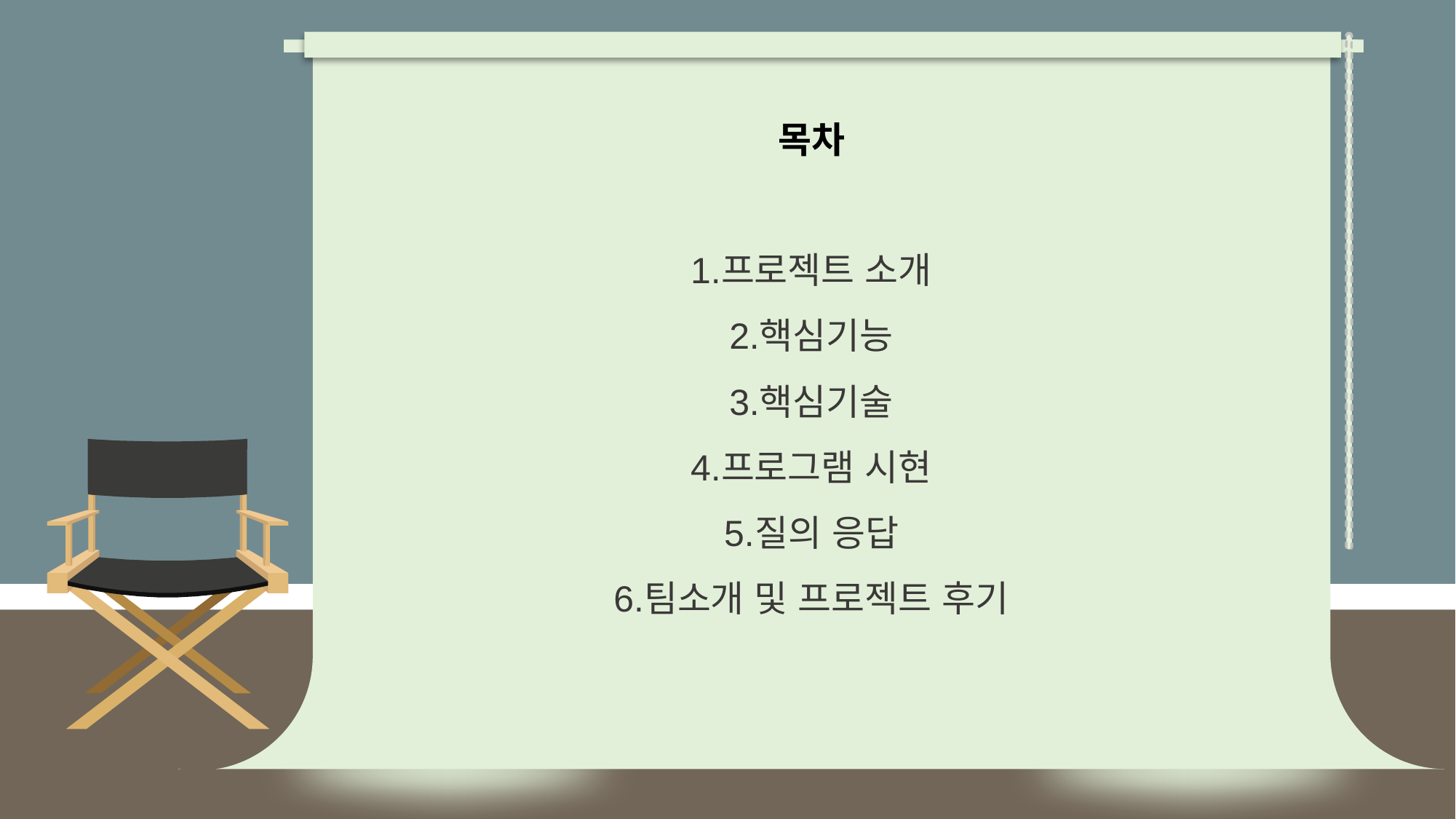

목차

프로젝트 소개
핵심기능
핵심기술
프로그램 시현
질의 응답
팀소개 및 프로젝트 후기